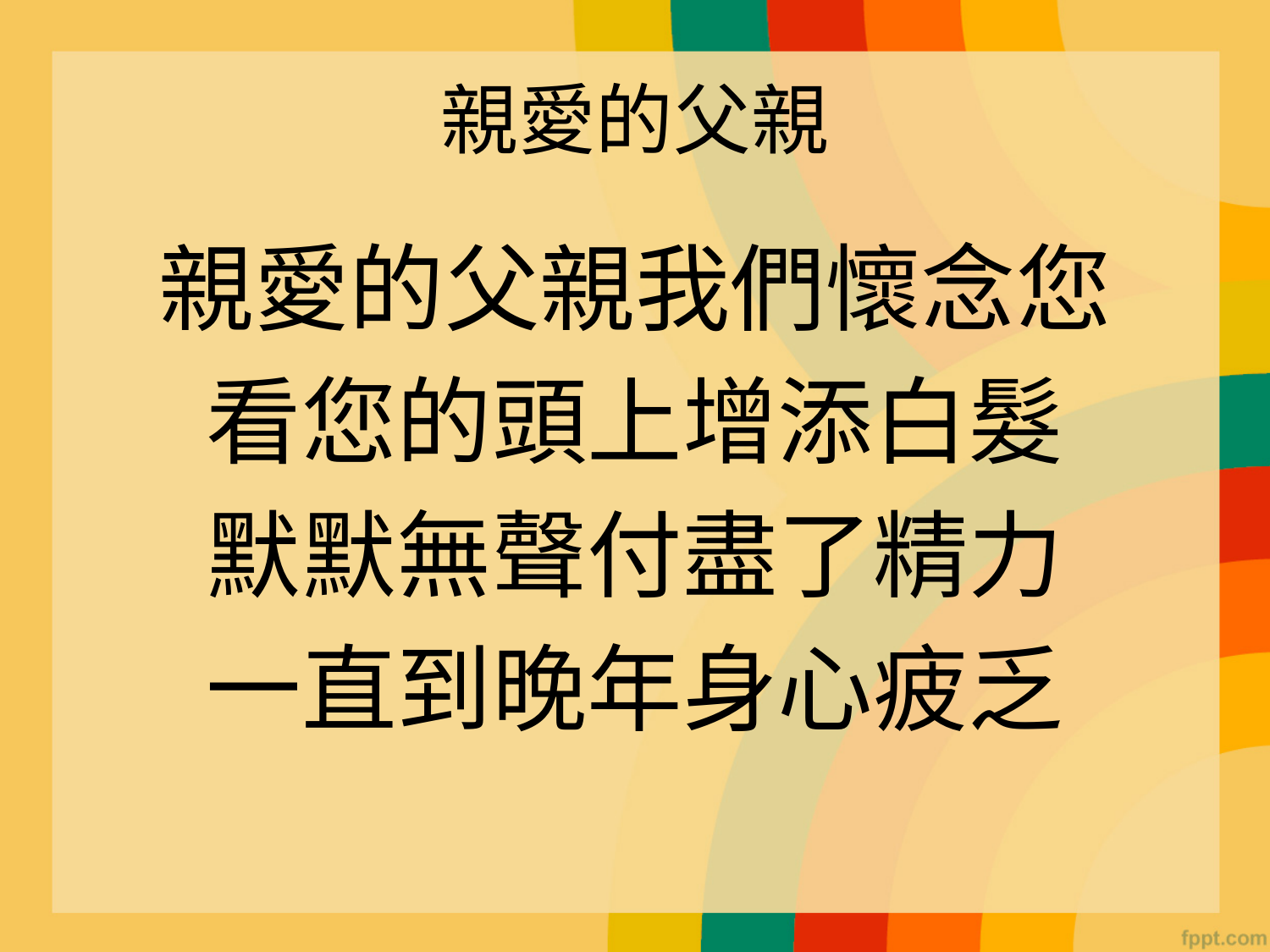

# 親愛的父親
親愛的父親我們懷念您
看您的頭上增添白髮
默默無聲付盡了精力
一直到晚年身心疲乏